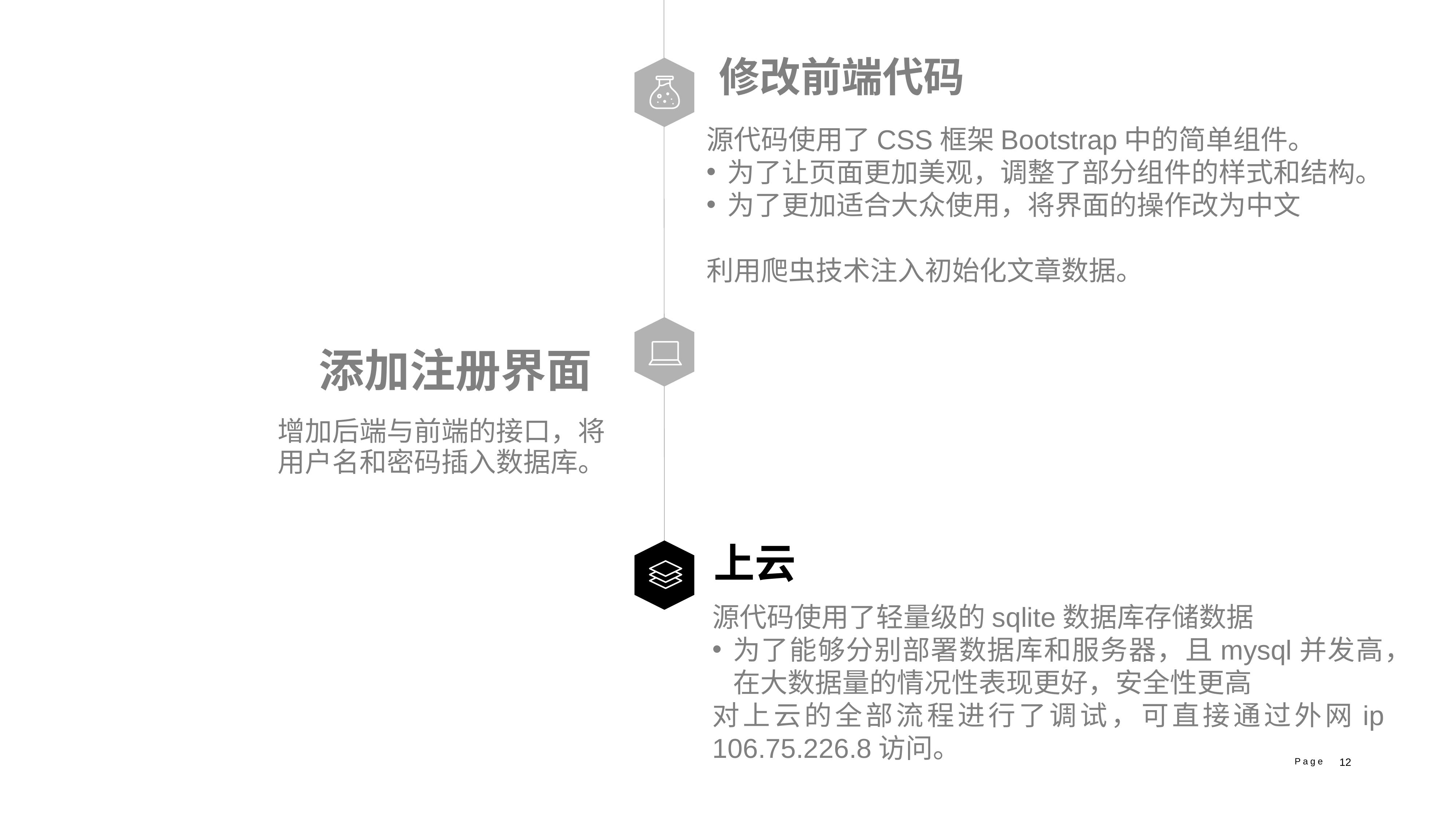

修改前端代码

源代码使用了CSS框架Bootstrap中的简单组件。
为了让页面更加美观，调整了部分组件的样式和结构。
为了更加适合大众使用，将界面的操作改为中文

利用爬虫技术注入初始化文章数据。

添加注册界面

增加后端与前端的接口，将用户名和密码插入数据库。
上云

源代码使用了轻量级的sqlite数据库存储数据
为了能够分别部署数据库和服务器，且mysql并发高，在大数据量的情况性表现更好，安全性更高
对上云的全部流程进行了调试，可直接通过外网ip 106.75.226.8访问。